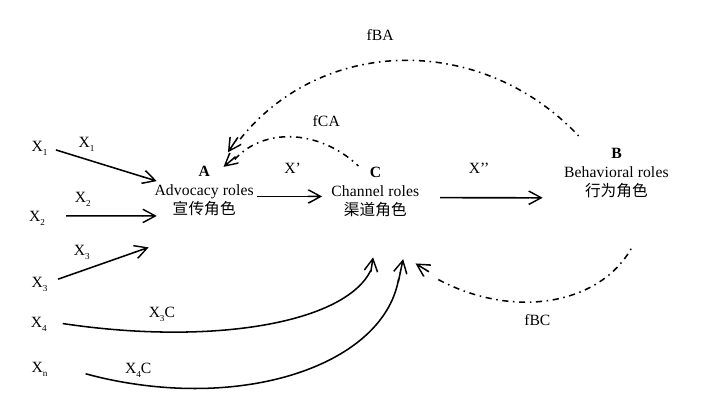

fBA

fCA
X1
X1
B
Behavioral roles
行为角色
X’
X’’
A
Advocacy roles
宣传角色
C
Channel roles
渠道角色
X2
X2

X3

X3

fBC
X3C
X4
Xn
X4C